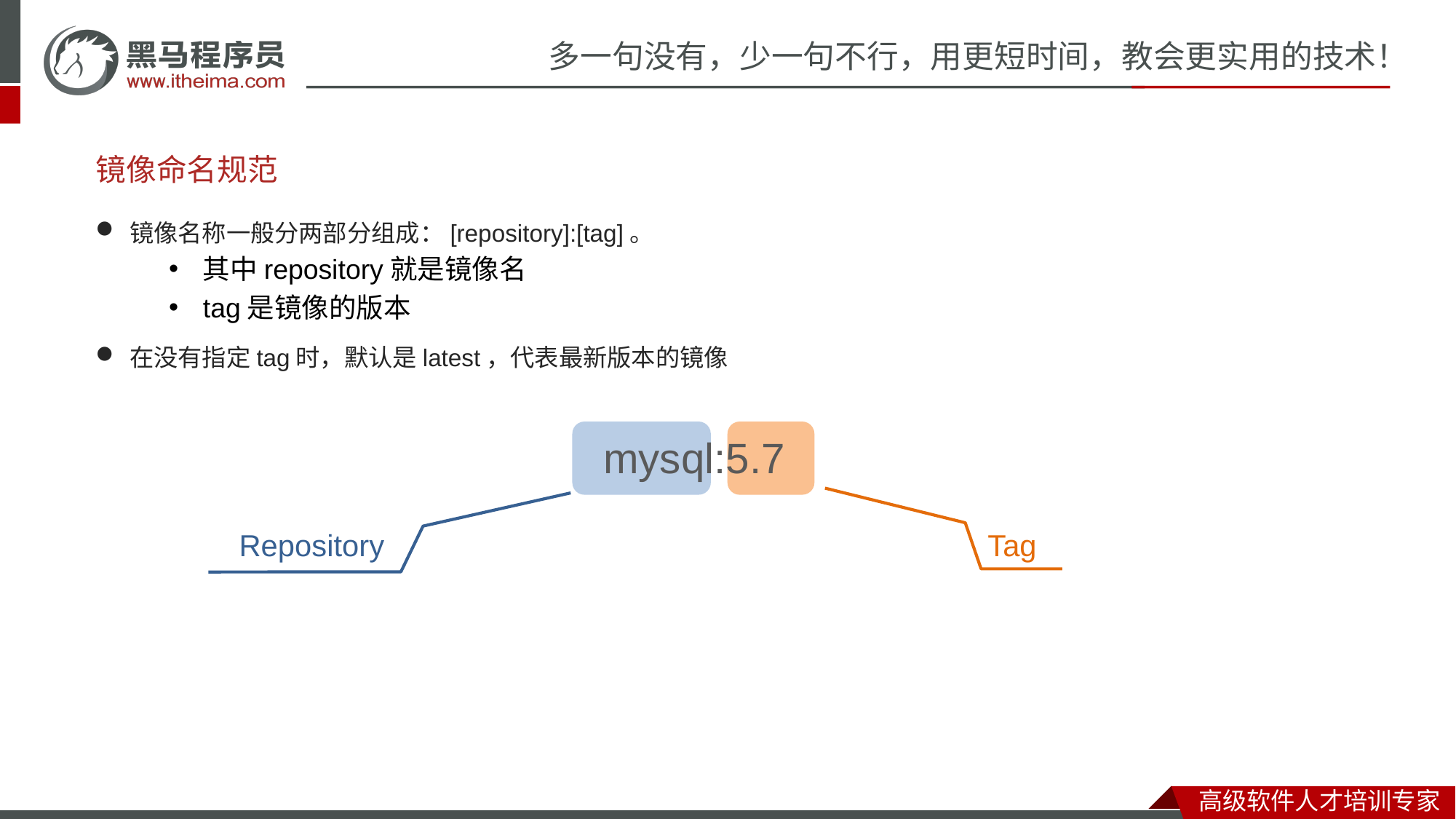

# 镜像命名规范
镜像名称一般分两部分组成：[repository]:[tag]。
其中repository就是镜像名
tag是镜像的版本
在没有指定tag时，默认是latest，代表最新版本的镜像

mysql:5.7
Repository
Tag